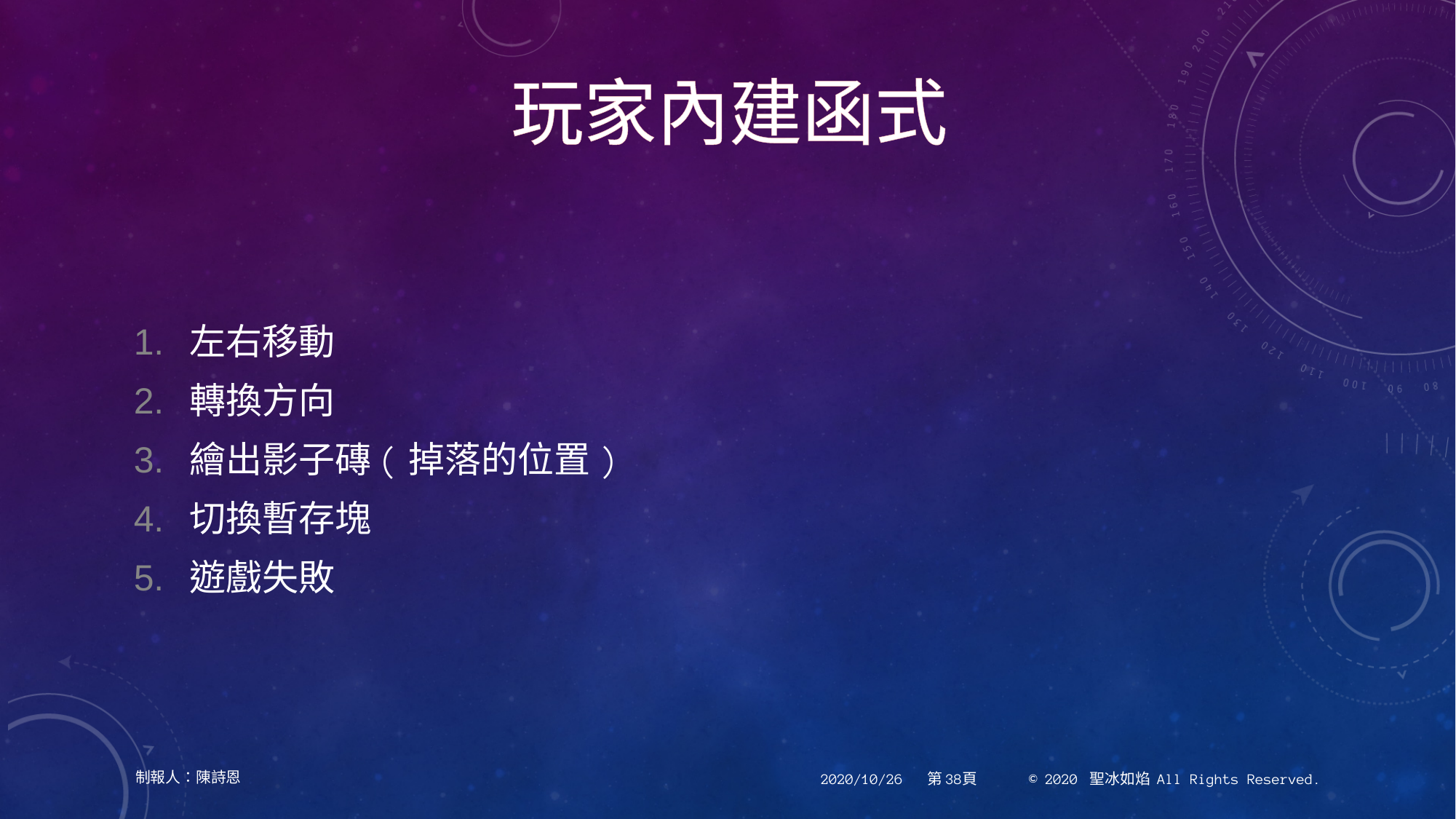

# 玩家內建函式
左右移動
轉換方向
繪出影子磚(掉落的位置)
切換暫存塊
遊戲失敗
第38頁
制報人：陳詩恩
2020/10/26